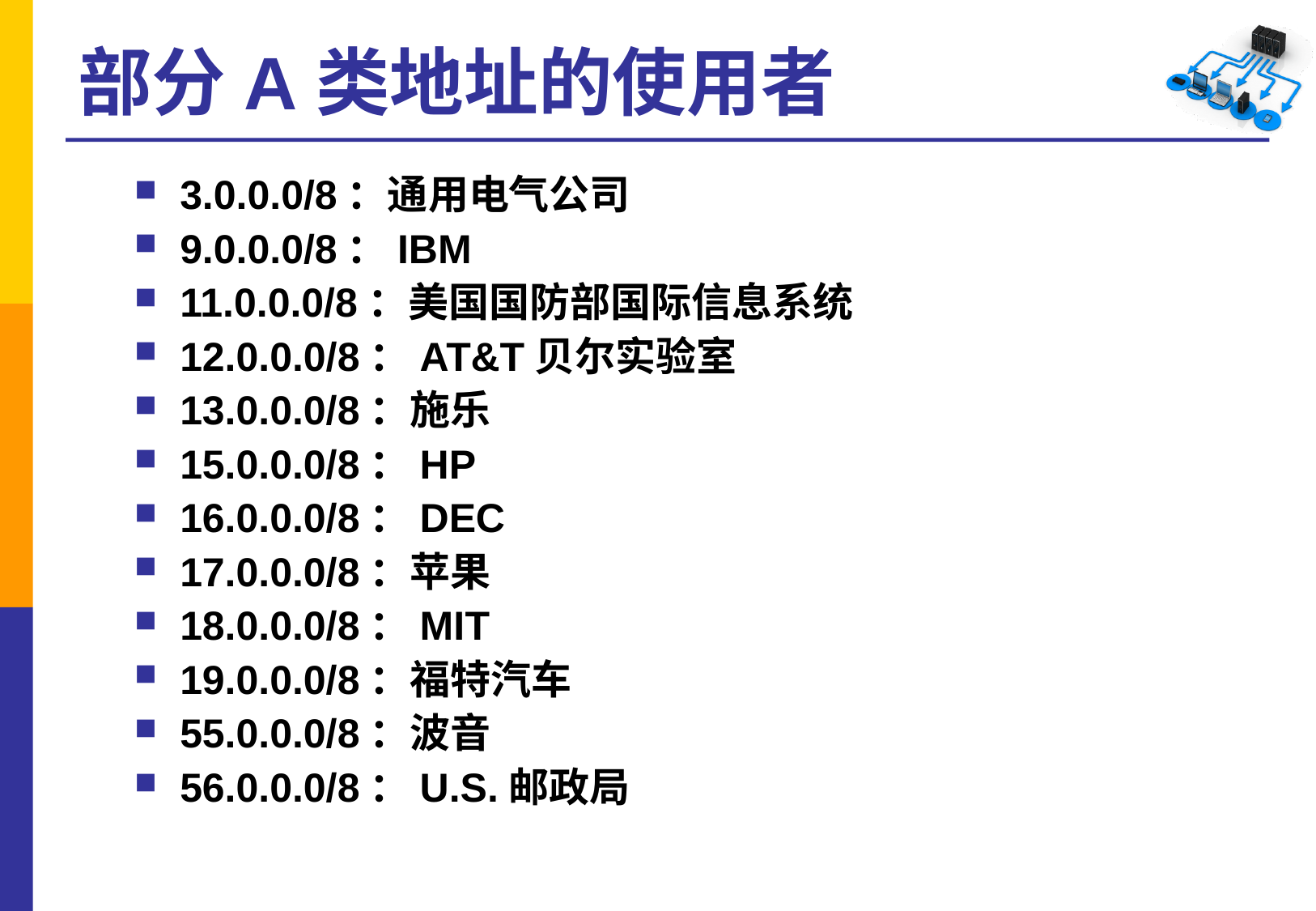

# 部分A类地址的使用者
3.0.0.0/8：通用电气公司
9.0.0.0/8：IBM
11.0.0.0/8：美国国防部国际信息系统
12.0.0.0/8：AT&T贝尔实验室
13.0.0.0/8：施乐
15.0.0.0/8：HP
16.0.0.0/8：DEC
17.0.0.0/8：苹果
18.0.0.0/8：MIT
19.0.0.0/8：福特汽车
55.0.0.0/8：波音
56.0.0.0/8：U.S.邮政局